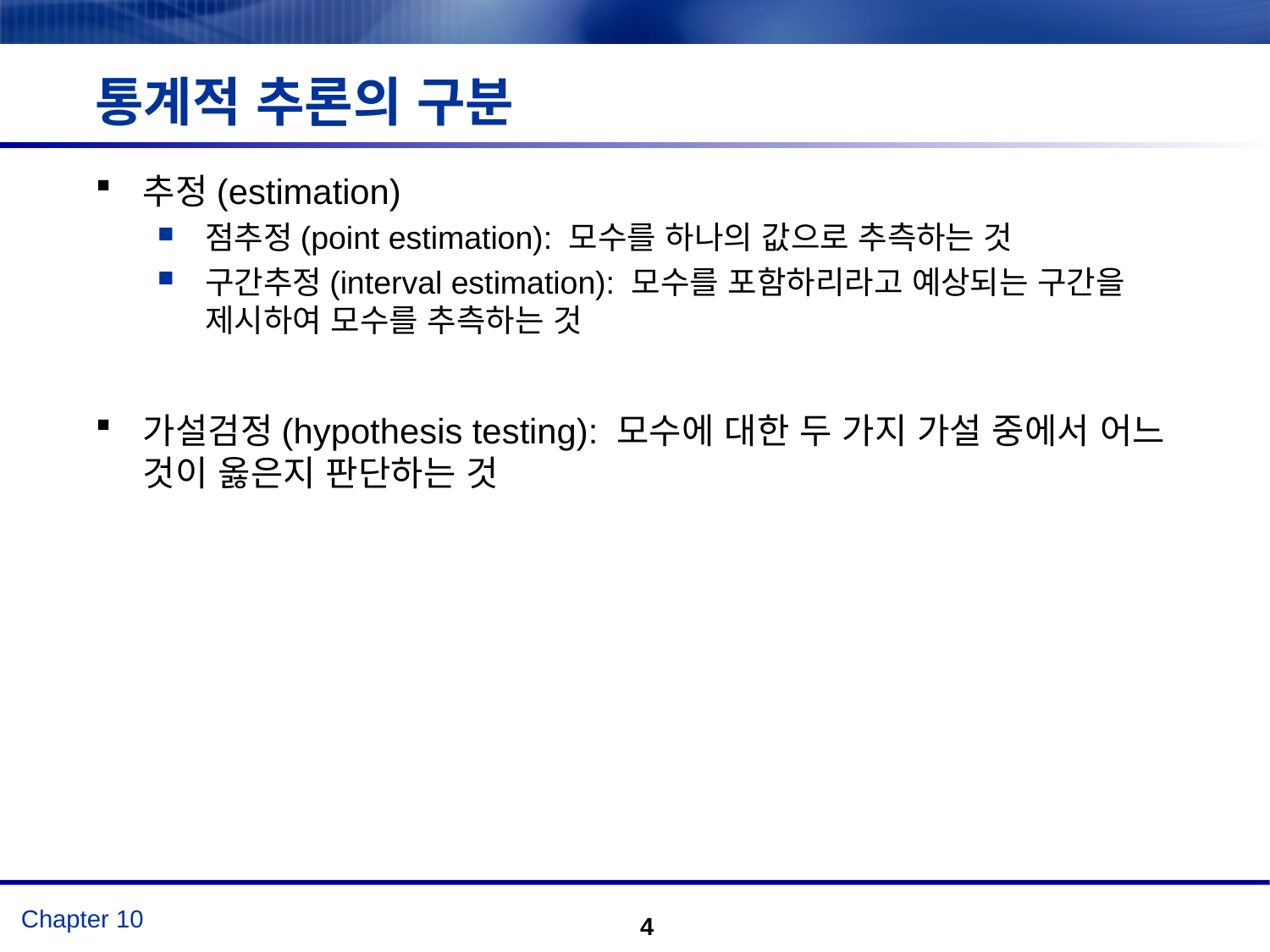

# 통계적 추론의 구분
추정(estimation)
점추정(point estimation): 모수를 하나의 값으로 추측하는 것
구간추정(interval estimation): 모수를 포함하리라고 예상되는 구간을 제시하여 모수를 추측하는 것

가설검정(hypothesis testing): 모수에 대한 두 가지 가설 중에서 어느 것이 옳은지 판단하는 것
4